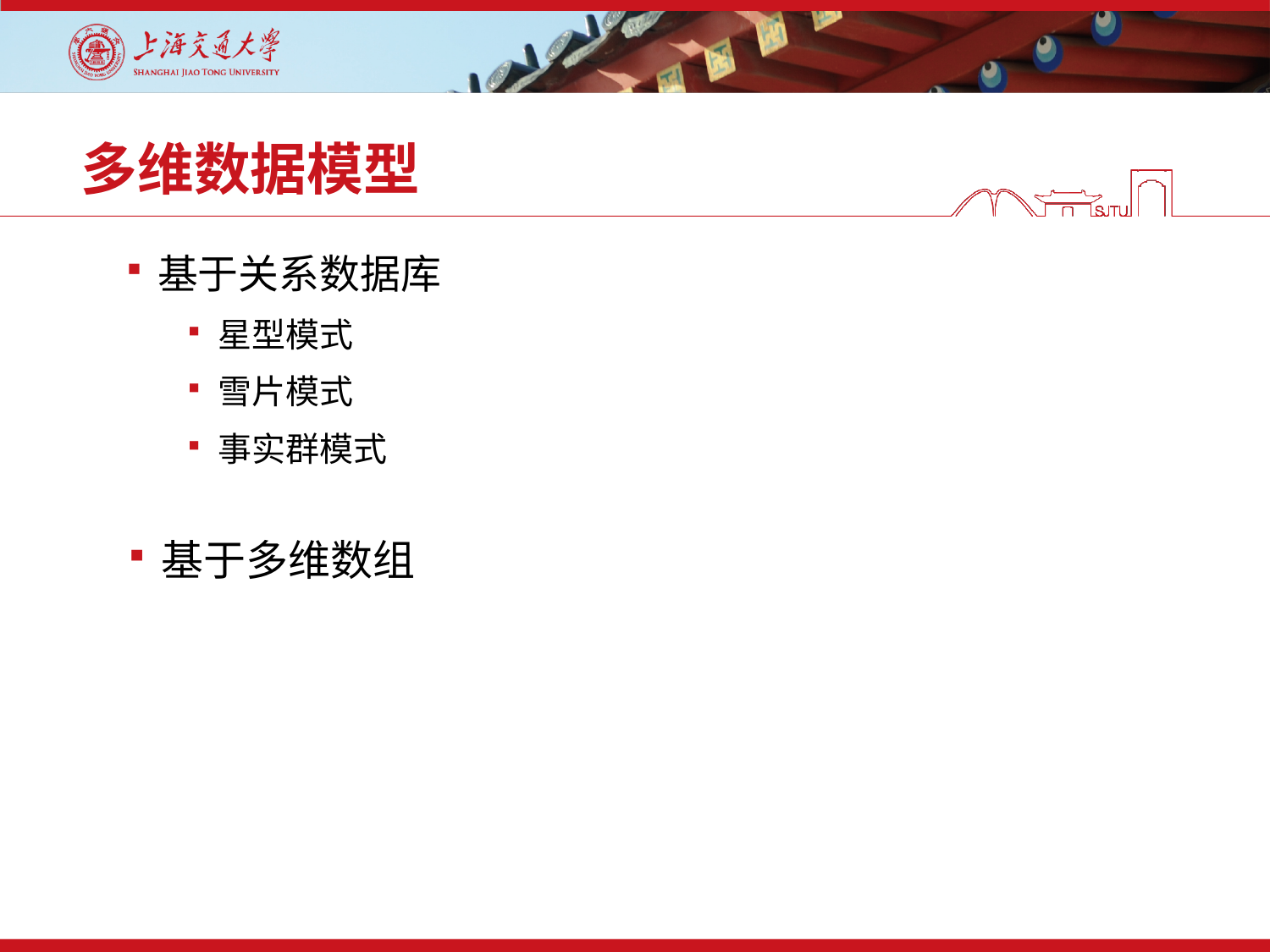

# 多维数据模型
基于关系数据库
星型模式
雪片模式
事实群模式

基于多维数组